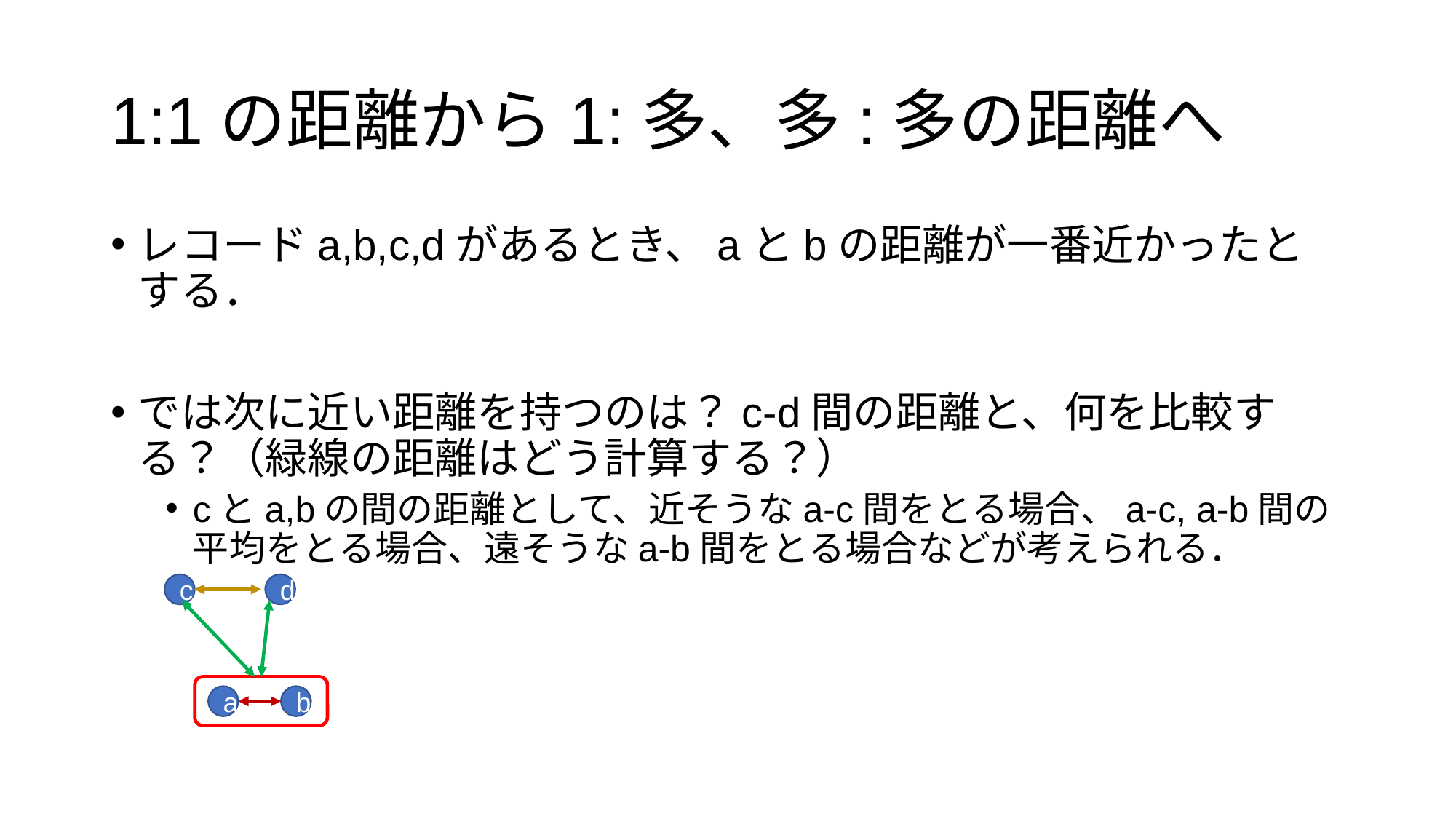

# 1:1の距離から1:多、多:多の距離へ
レコードa,b,c,dがあるとき、aとbの距離が一番近かったとする．

では次に近い距離を持つのは？c-d間の距離と、何を比較する？（緑線の距離はどう計算する？）
cとa,bの間の距離として、近そうなa-c間をとる場合、a-c, a-b間の平均をとる場合、遠そうなa-b間をとる場合などが考えられる．
d
c

a
b